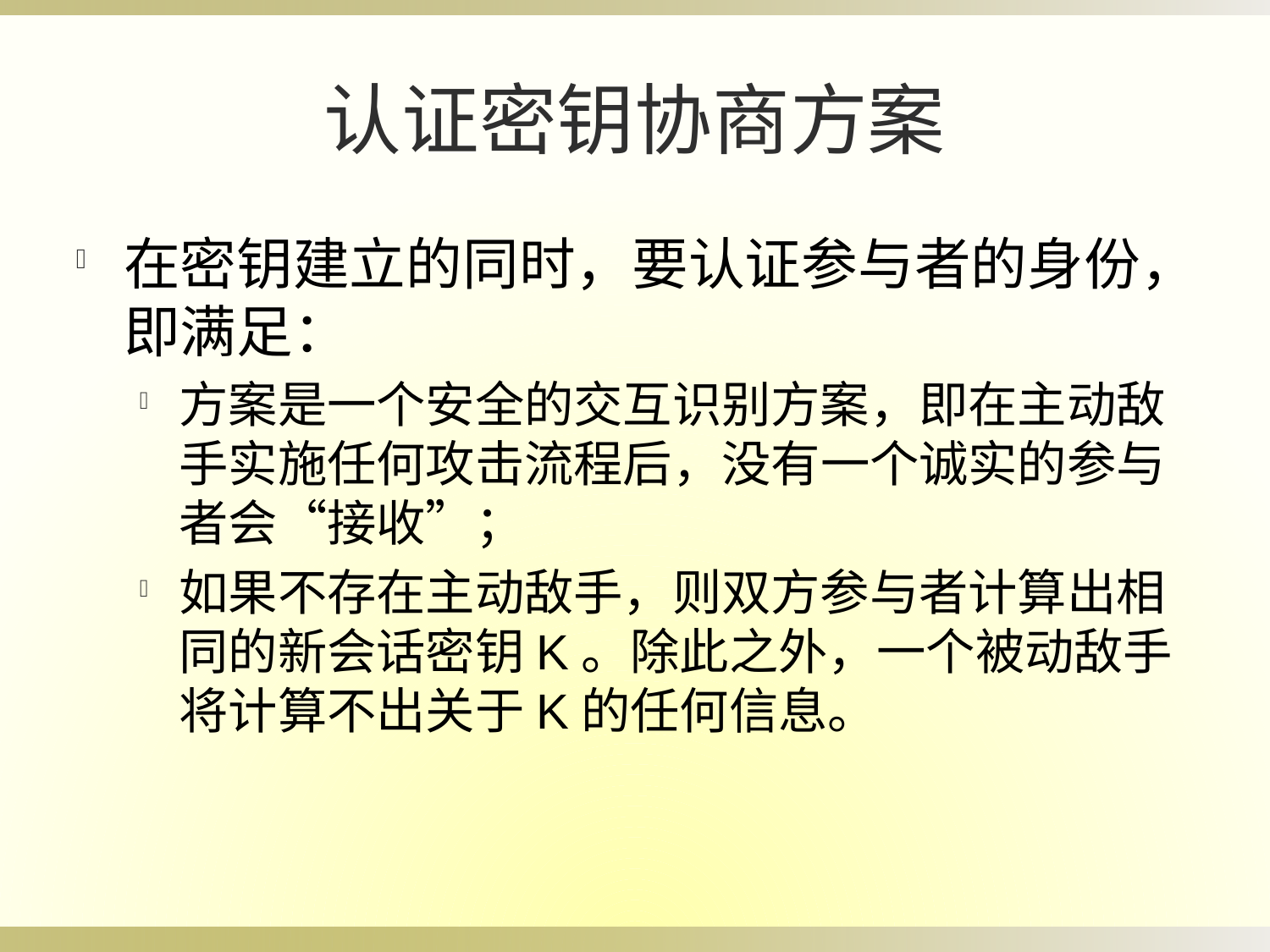

认证密钥协商方案
在密钥建立的同时，要认证参与者的身份，即满足：
方案是一个安全的交互识别方案，即在主动敌手实施任何攻击流程后，没有一个诚实的参与者会“接收”；
如果不存在主动敌手，则双方参与者计算出相同的新会话密钥K。除此之外，一个被动敌手将计算不出关于K的任何信息。